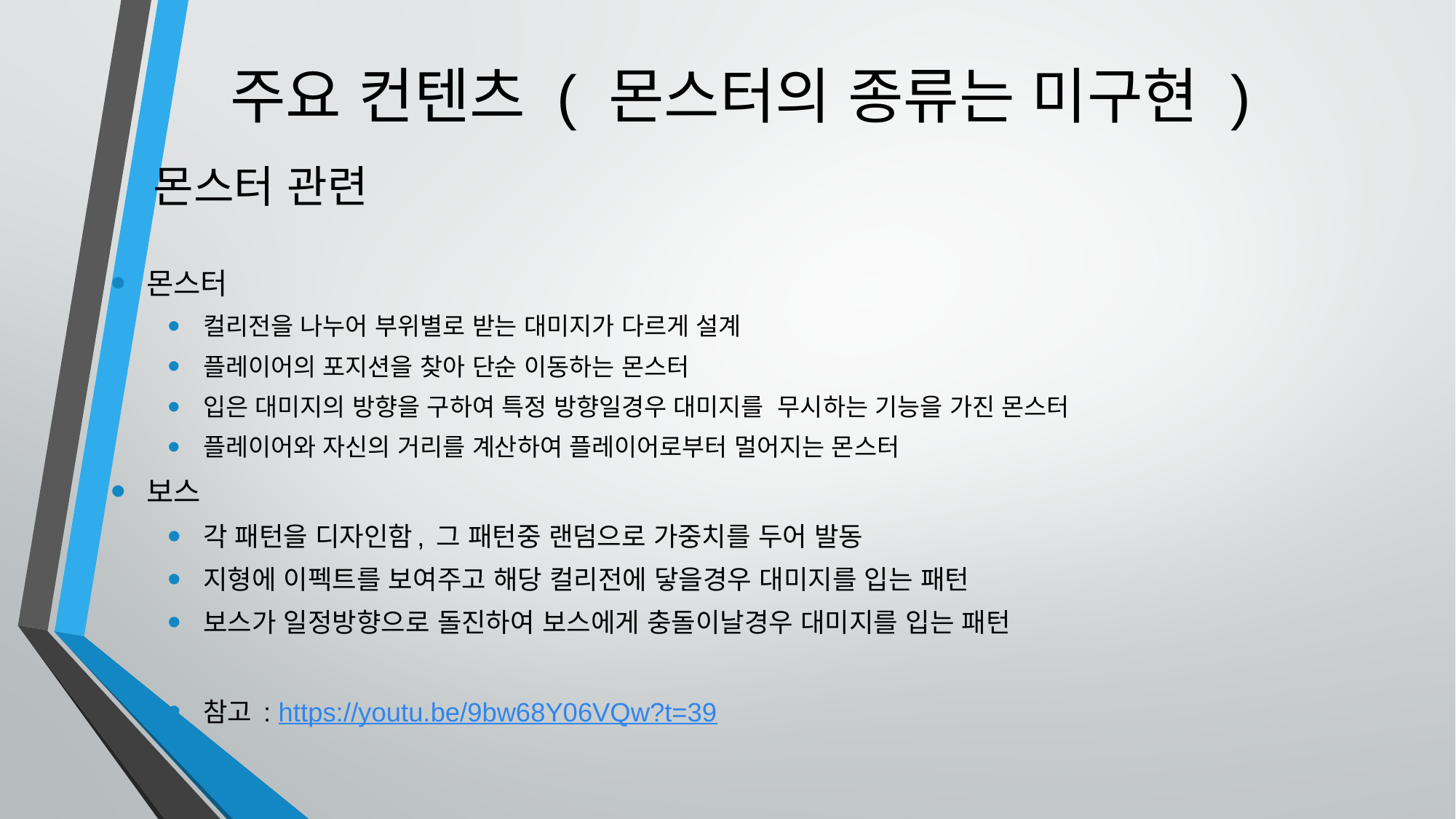

# 주요 컨텐츠 ( 몬스터의 종류는 미구현 )
몬스터 관련

몬스터
컬리전을 나누어 부위별로 받는 대미지가 다르게 설계
플레이어의 포지션을 찾아 단순 이동하는 몬스터
입은 대미지의 방향을 구하여 특정 방향일경우 대미지를  무시하는 기능을 가진 몬스터
플레이어와 자신의 거리를 계산하여 플레이어로부터 멀어지는 몬스터
보스
각 패턴을 디자인함, 그 패턴중 랜덤으로 가중치를 두어 발동
지형에 이펙트를 보여주고 해당 컬리전에 닿을경우 대미지를 입는 패턴
보스가 일정방향으로 돌진하여 보스에게 충돌이날경우 대미지를 입는 패턴

참고 : https://youtu.be/9bw68Y06VQw?t=39